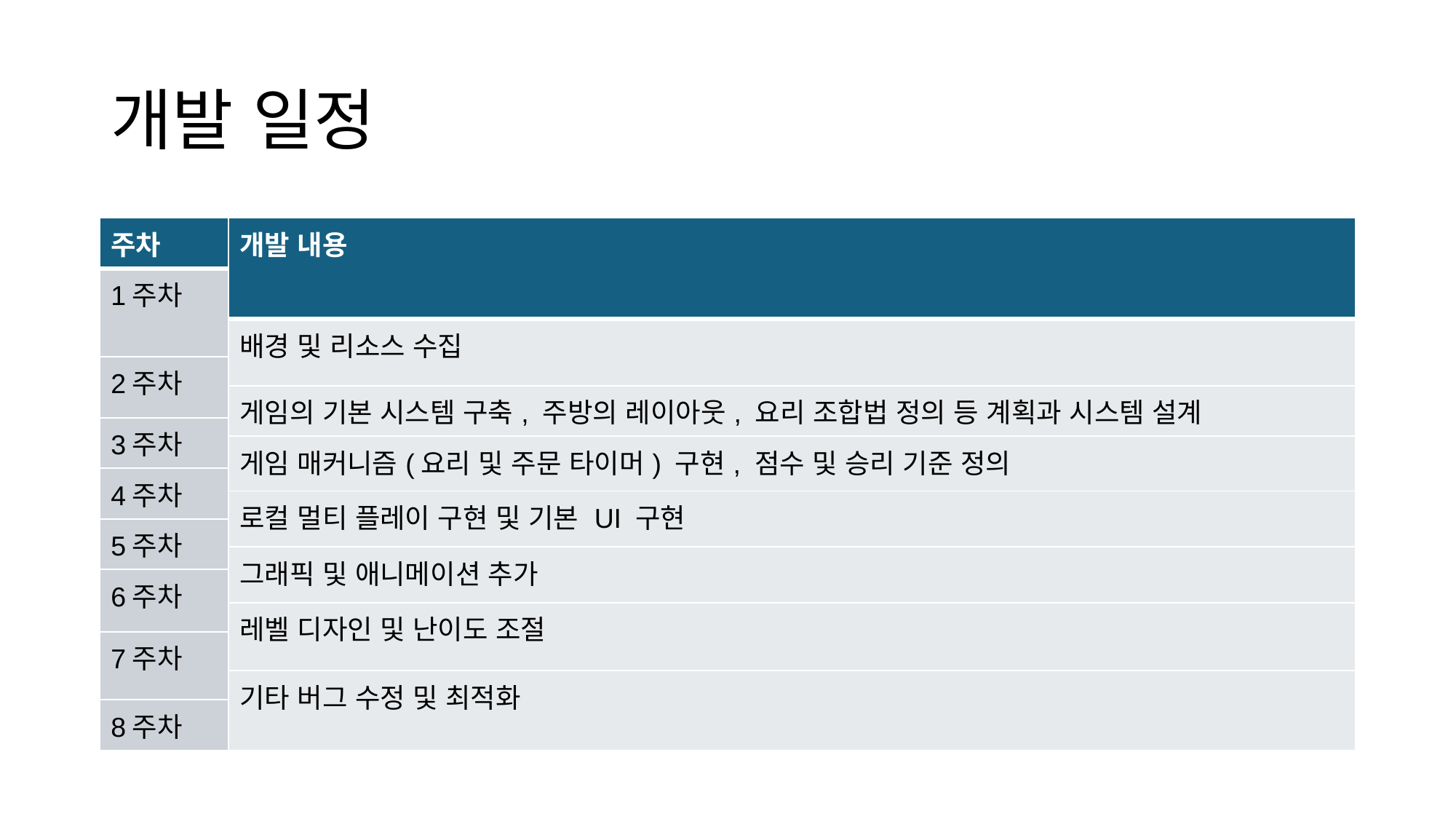

# 개발 일정
| 주차 | 개발 내용 |
| --- | --- |
| 1주차 |  |
|  | 배경 및 리소스 수집 |
| 2주차 |  |
|  | 게임의 기본 시스템 구축, 주방의 레이아웃, 요리 조합법 정의 등 계획과 시스템 설계 |
| 3주차 |  |
|  | 게임 매커니즘(요리 및 주문 타이머) 구현, 점수 및 승리 기준 정의 |
| 4주차 |  |
|  | 로컬 멀티 플레이 구현 및 기본 UI 구현 |
| 5주차 |  |
|  | 그래픽 및 애니메이션 추가 |
| 6주차 |  |
|  | 레벨 디자인 및 난이도 조절 |
| 7주차 |  |
|  | 기타 버그 수정 및 최적화 |
| 8주차 |  |